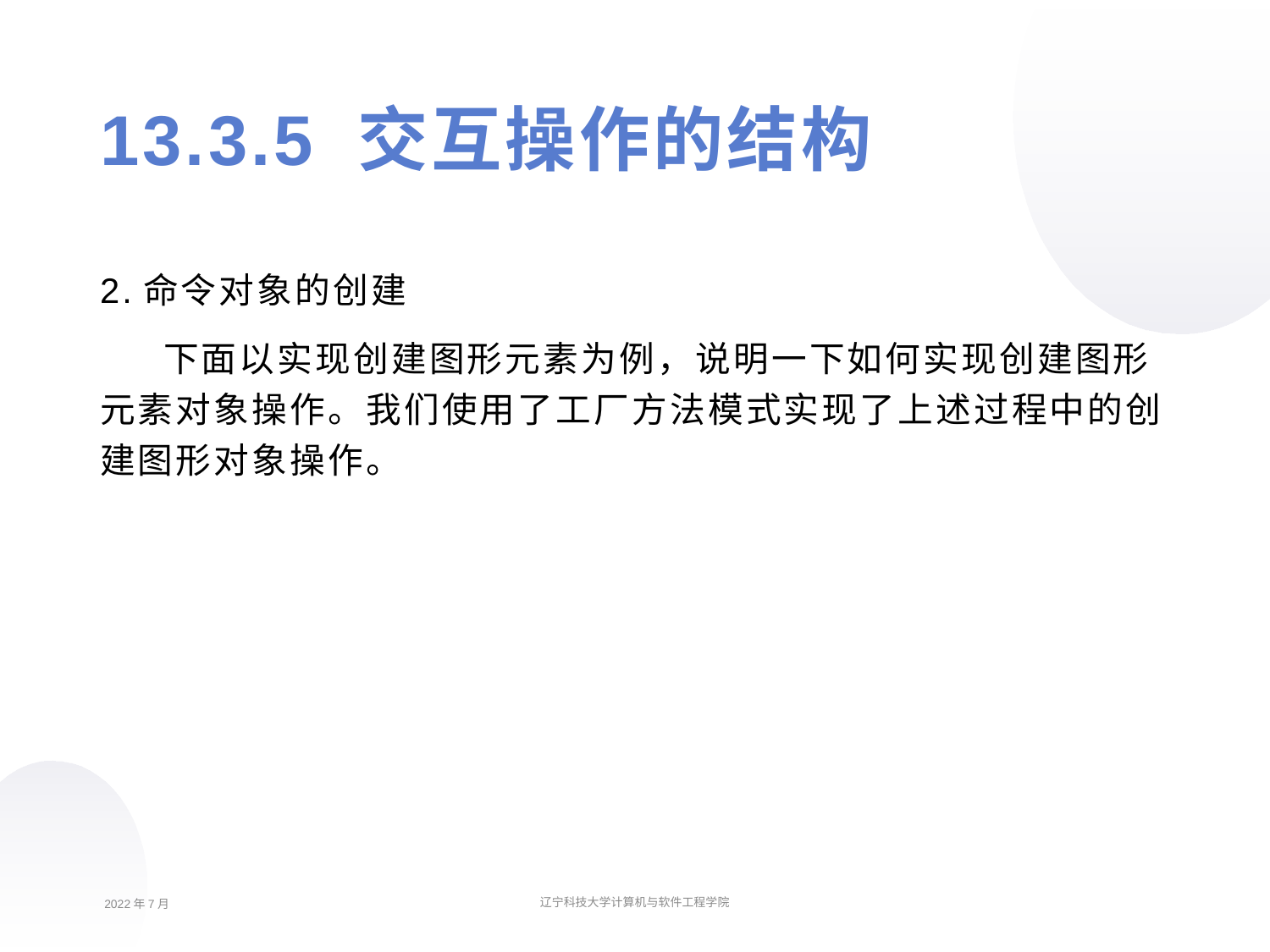

13.3.5 交互操作的结构
2.命令对象的创建
下面以实现创建图形元素为例，说明一下如何实现创建图形元素对象操作。我们使用了工厂方法模式实现了上述过程中的创建图形对象操作。

2022年7月
辽宁科技大学计算机与软件工程学院
71